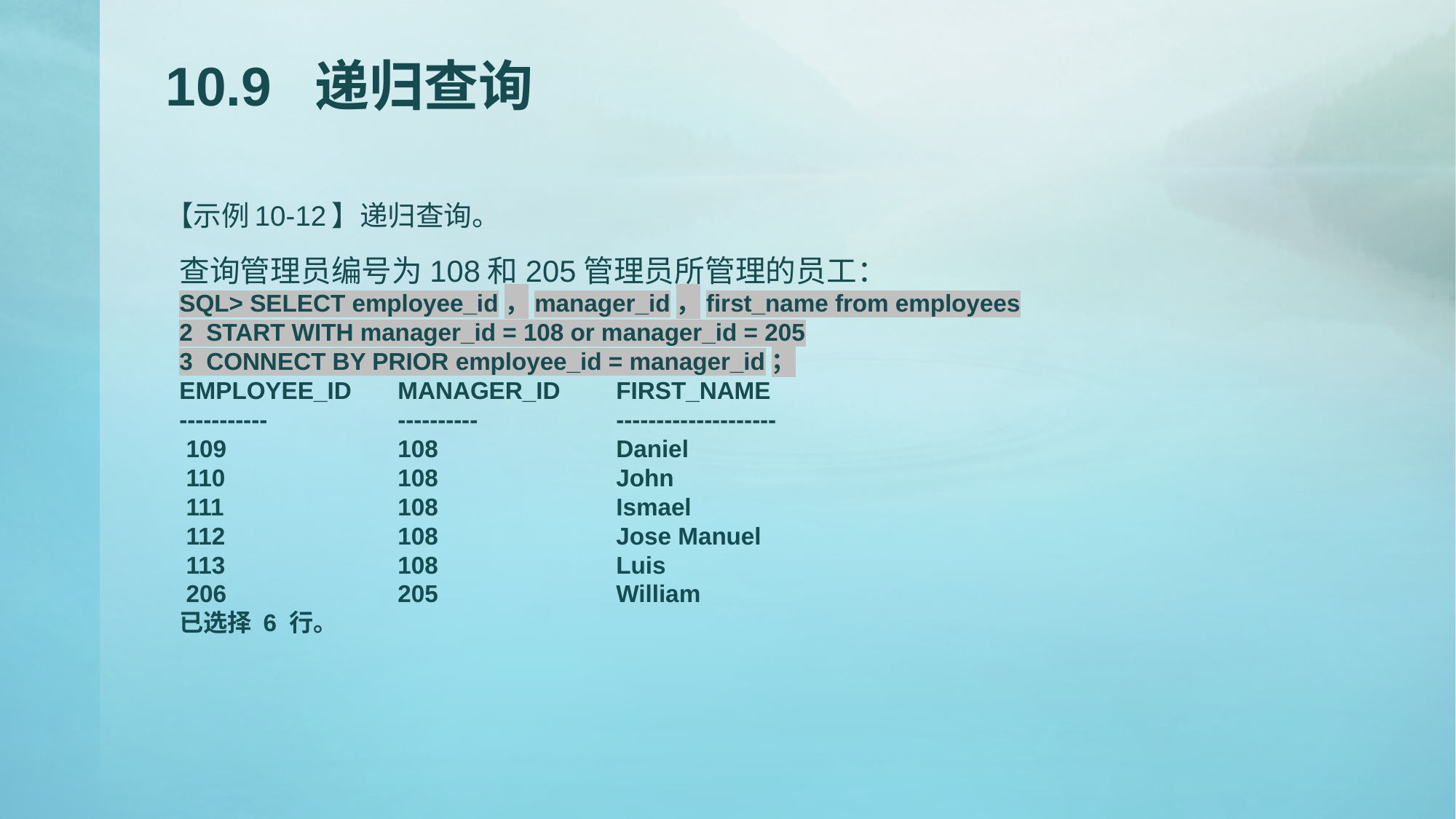

# 10.9  递归查询
【示例10-12】递归查询。
查询管理员编号为108和205管理员所管理的员工：
SQL> SELECT employee_id，manager_id，first_name from employees
2  START WITH manager_id = 108 or manager_id = 205
3  CONNECT BY PRIOR employee_id = manager_id；
EMPLOYEE_ID	MANAGER_ID	FIRST_NAME
-----------		----------		--------------------
 109		108		Daniel
 110		108		John
 111		108		Ismael
 112		108		Jose Manuel
 113		108		Luis
 206		205		William
已选择 6 行。